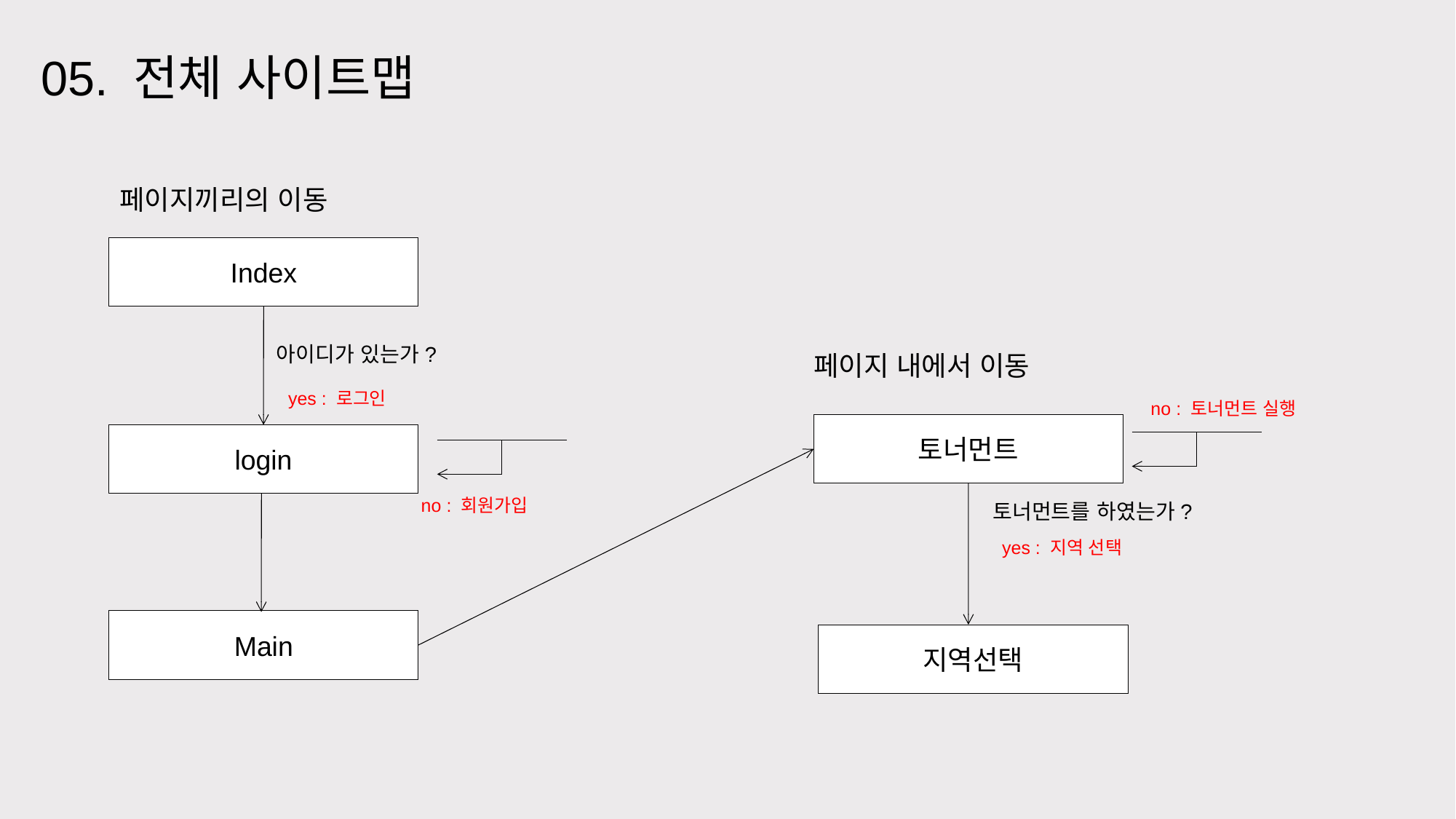

05. 전체 사이트맵
페이지끼리의 이동
Index
아이디가 있는가?
yes : 로그인
no : 토너먼트 실행
토너먼트
login
no : 회원가입
토너먼트를 하였는가?
yes : 지역 선택
Main
지역선택
페이지 내에서 이동